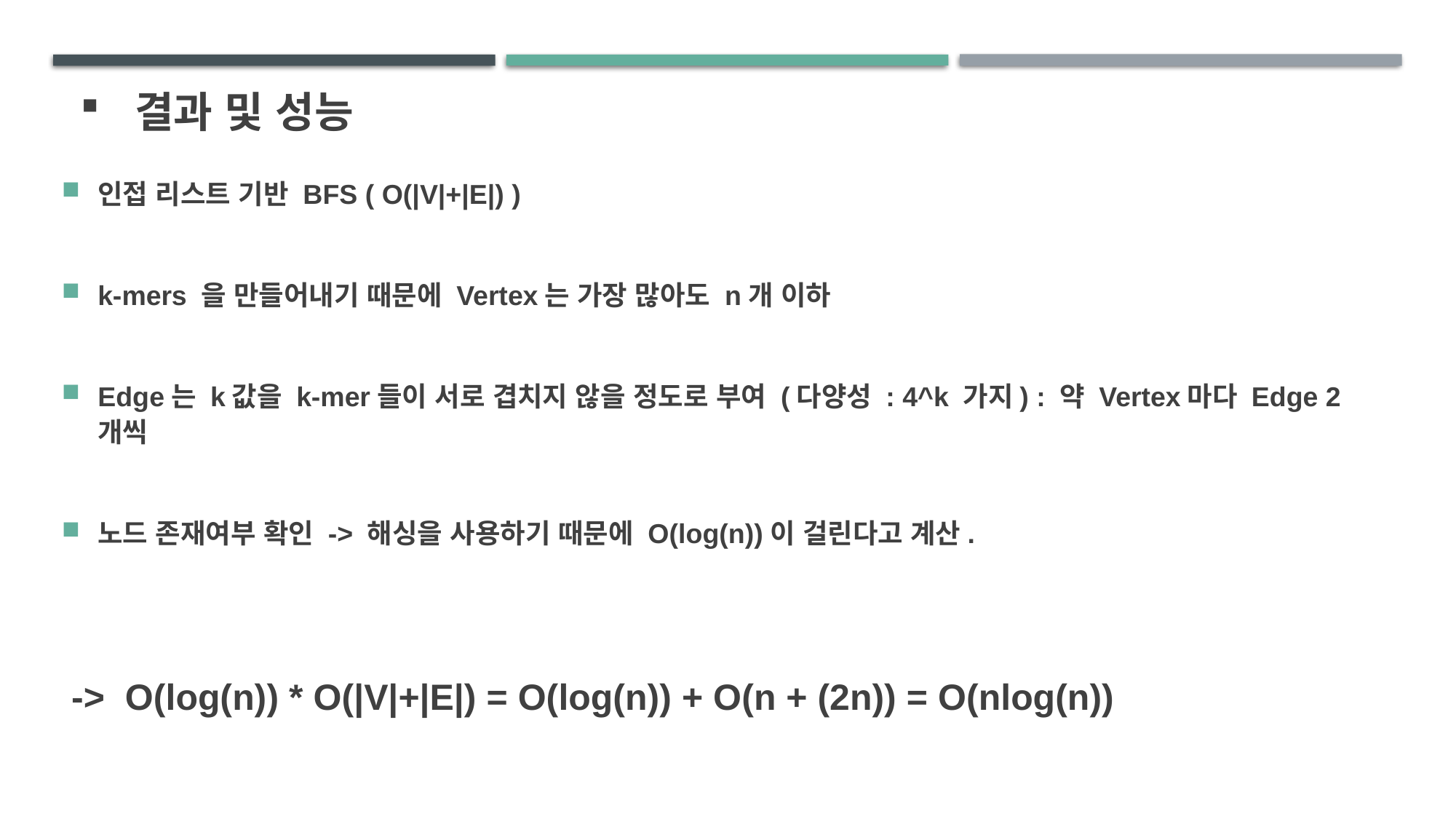

# 결과 및 성능
인접 리스트 기반 BFS ( O(|V|+|E|) )

k-mers 을 만들어내기 때문에 Vertex는 가장 많아도 n개 이하

Edge는 k값을 k-mer들이 서로 겹치지 않을 정도로 부여 (다양성 : 4^k 가지) : 약 Vertex마다 Edge 2개씩

노드 존재여부 확인 -> 해싱을 사용하기 때문에 O(log(n))이 걸린다고 계산.

 ->  O(log(n)) * O(|V|+|E|) = O(log(n)) + O(n + (2n)) = O(nlog(n))